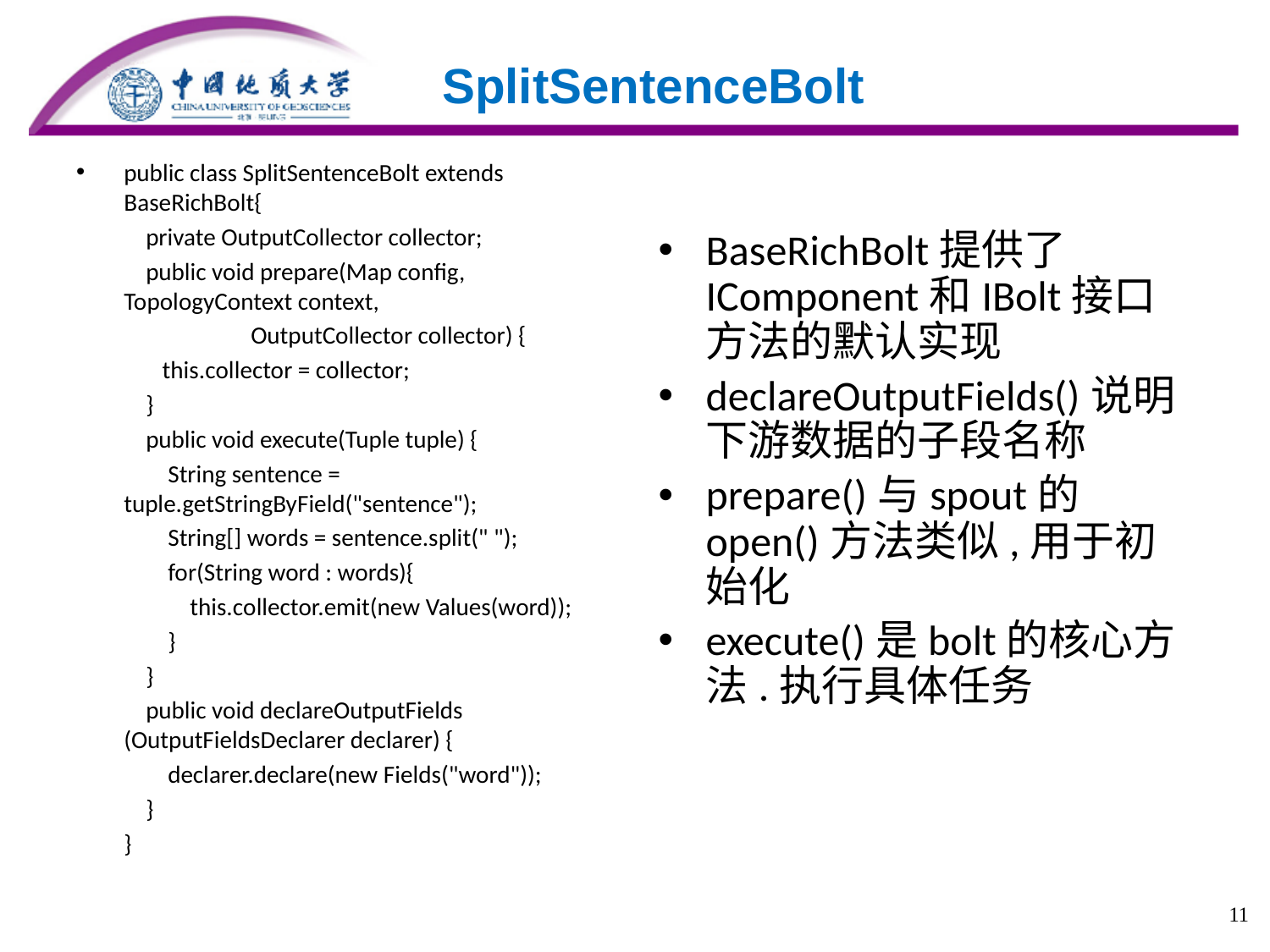

SplitSentenceBolt
public class SplitSentenceBolt extends BaseRichBolt{
	    private OutputCollector collector;
	    public void prepare(Map config, 	TopologyContext context,
		OutputCollector collector) {
	       this.collector = collector;
	    }
	    public void execute(Tuple tuple) {
	        String sentence = 	tuple.getStringByField("sentence");
 	        String[] words = sentence.split(" ");
	        for(String word : words){
	            this.collector.emit(new Values(word));
	        }
    	    }
	    public void declareOutputFields 	(OutputFieldsDeclarer declarer) {
	        declarer.declare(new Fields("word"));
	    }
	}
BaseRichBolt提供了IComponent和IBolt接口方法的默认实现
declareOutputFields()说明下游数据的子段名称
prepare()与spout的open()方法类似,用于初始化
execute()是bolt的核心方法.执行具体任务